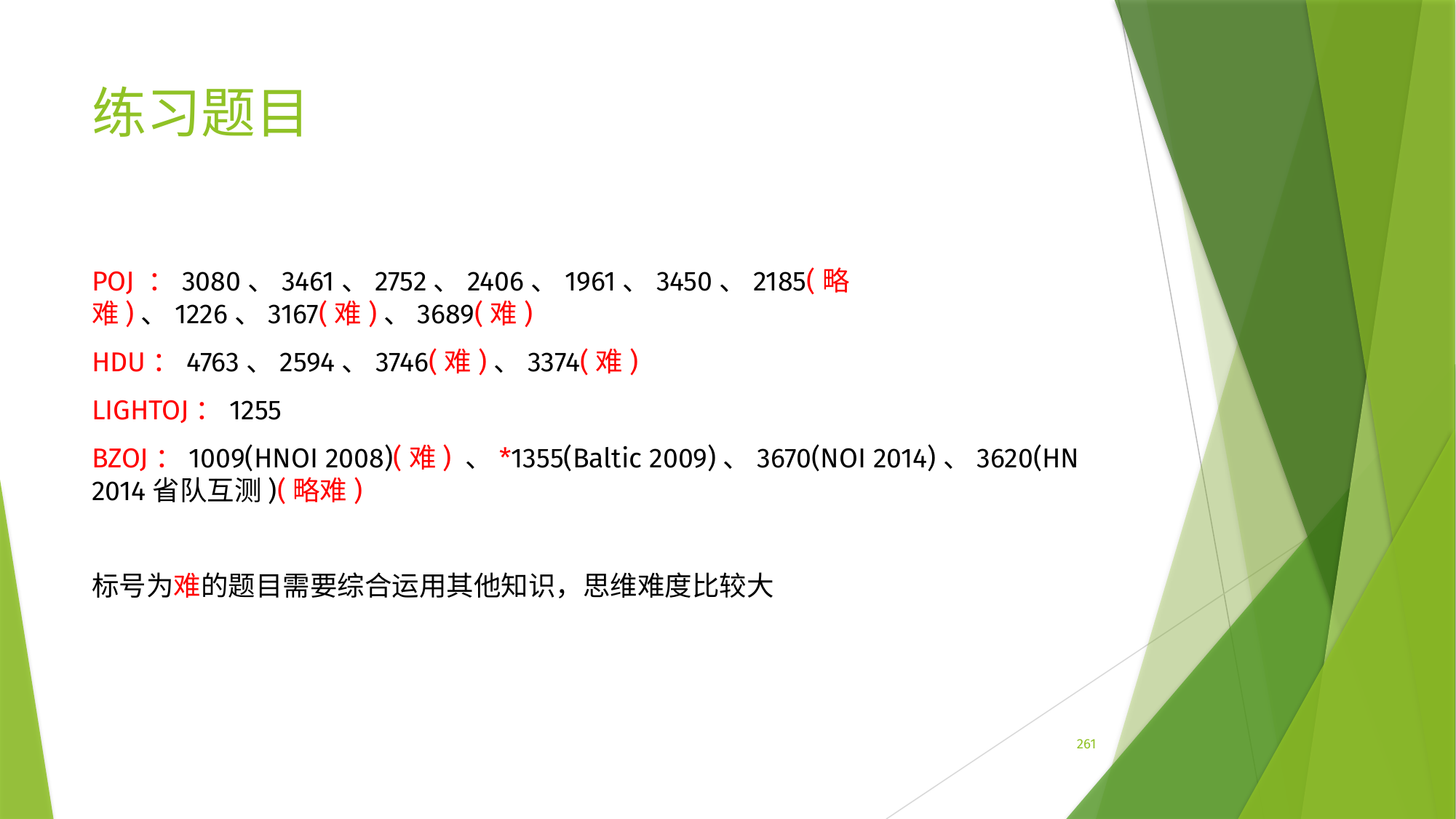

# 练习题目
POJ ：3080、3461、2752、2406、1961、3450、2185(略难)、1226、3167(难)、3689(难)
HDU：4763、2594、3746(难)、3374(难)
LIGHTOJ：1255
BZOJ：1009(HNOI 2008)(难) 、*1355(Baltic 2009)、3670(NOI 2014)、3620(HN 2014省队互测)(略难)

标号为难的题目需要综合运用其他知识，思维难度比较大
261